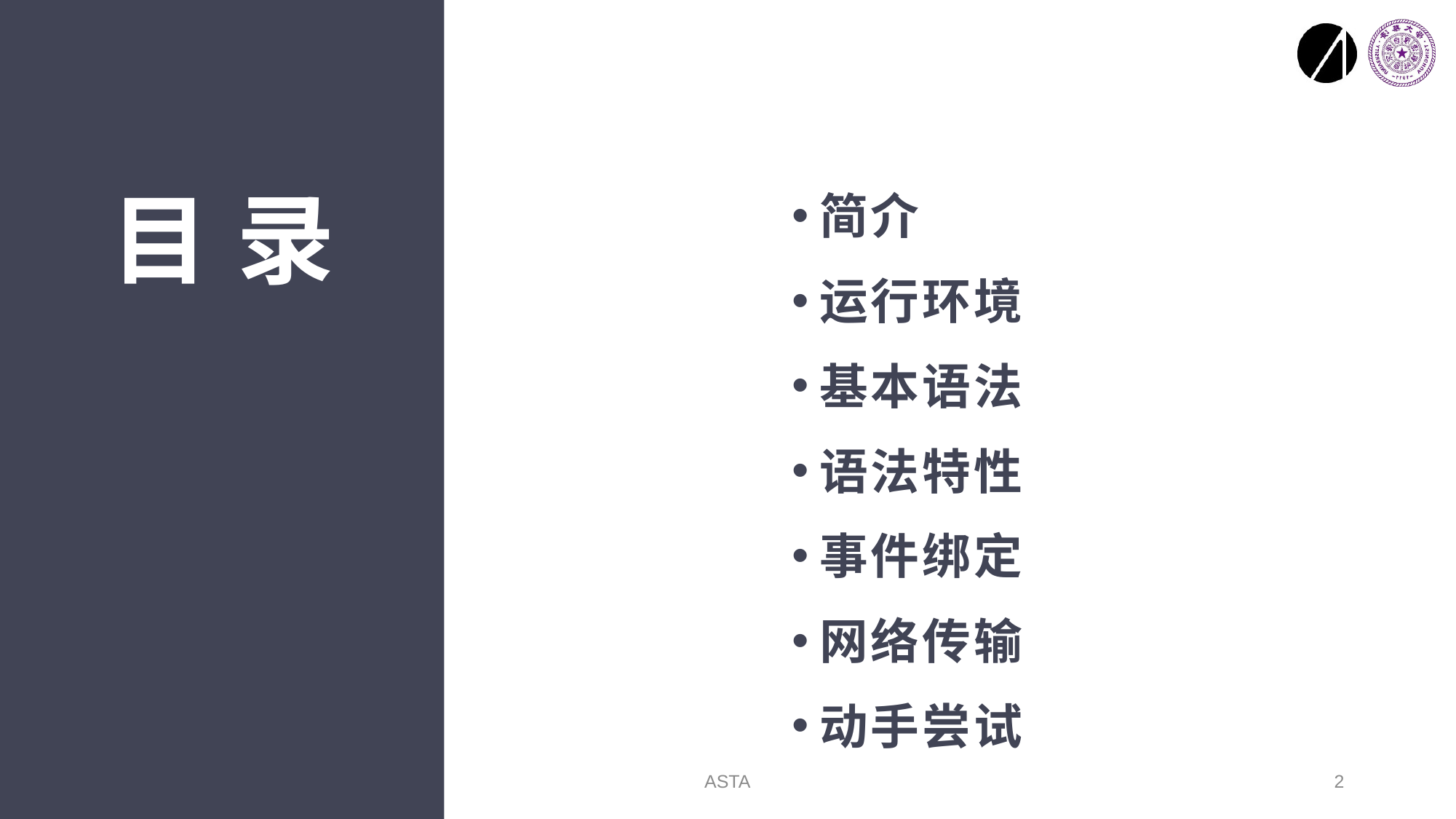

目 录
简介
运行环境
基本语法
语法特性
事件绑定
网络传输
动手尝试
ASTA
2